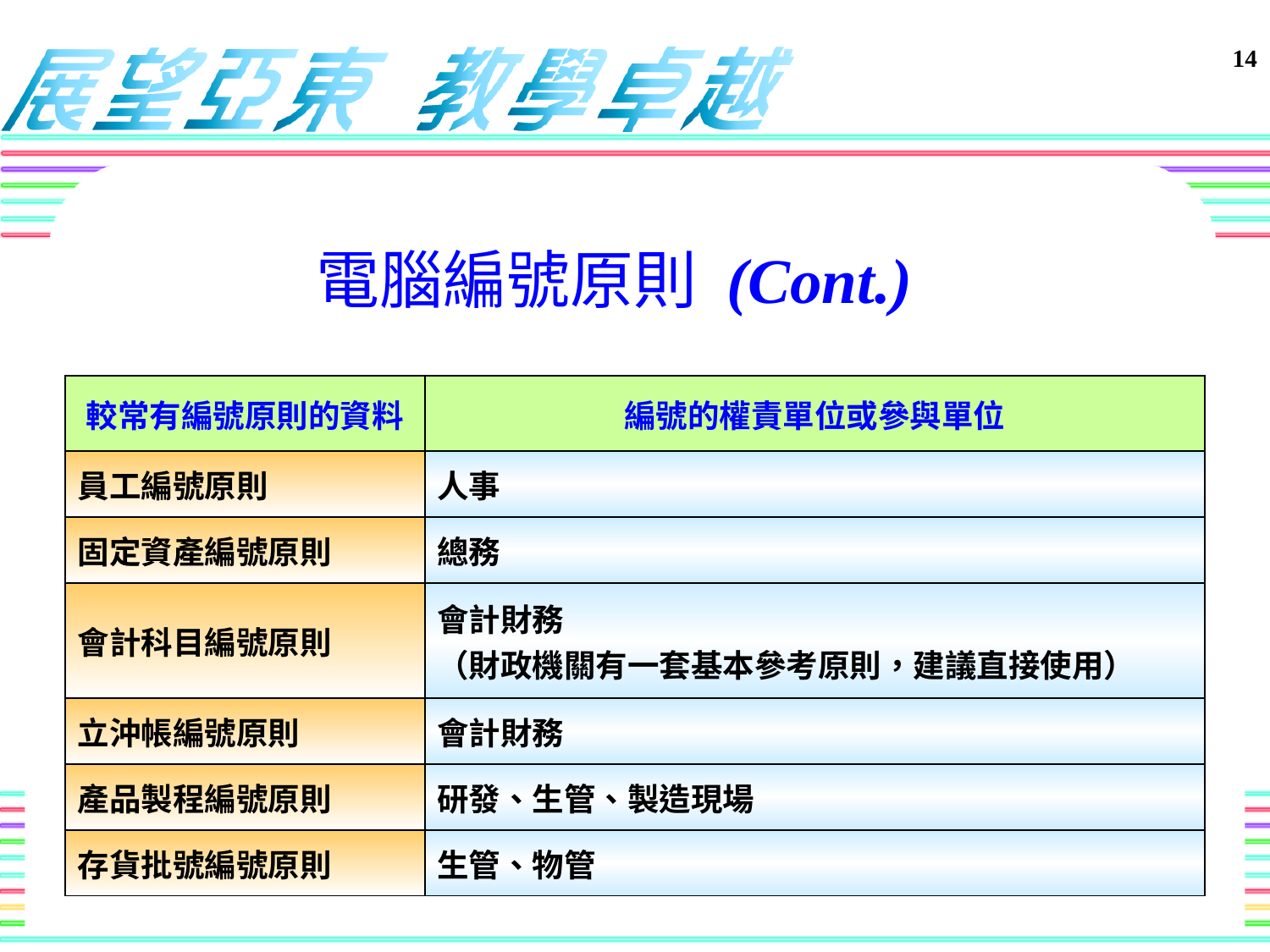

電腦編號原則 (Cont.)

| 較常有編號原則的資料 | 編號的權責單位或參與單位 |
| --- | --- |
| 員工編號原則 | 人事 |
| 固定資產編號原則 | 總務 |
| 會計科目編號原則 | 會計財務 （財政機關有一套基本參考原則，建議直接使用） |
| 立沖帳編號原則 | 會計財務 |
| 產品製程編號原則 | 研發、生管、製造現場 |
| 存貨批號編號原則 | 生管、物管 |